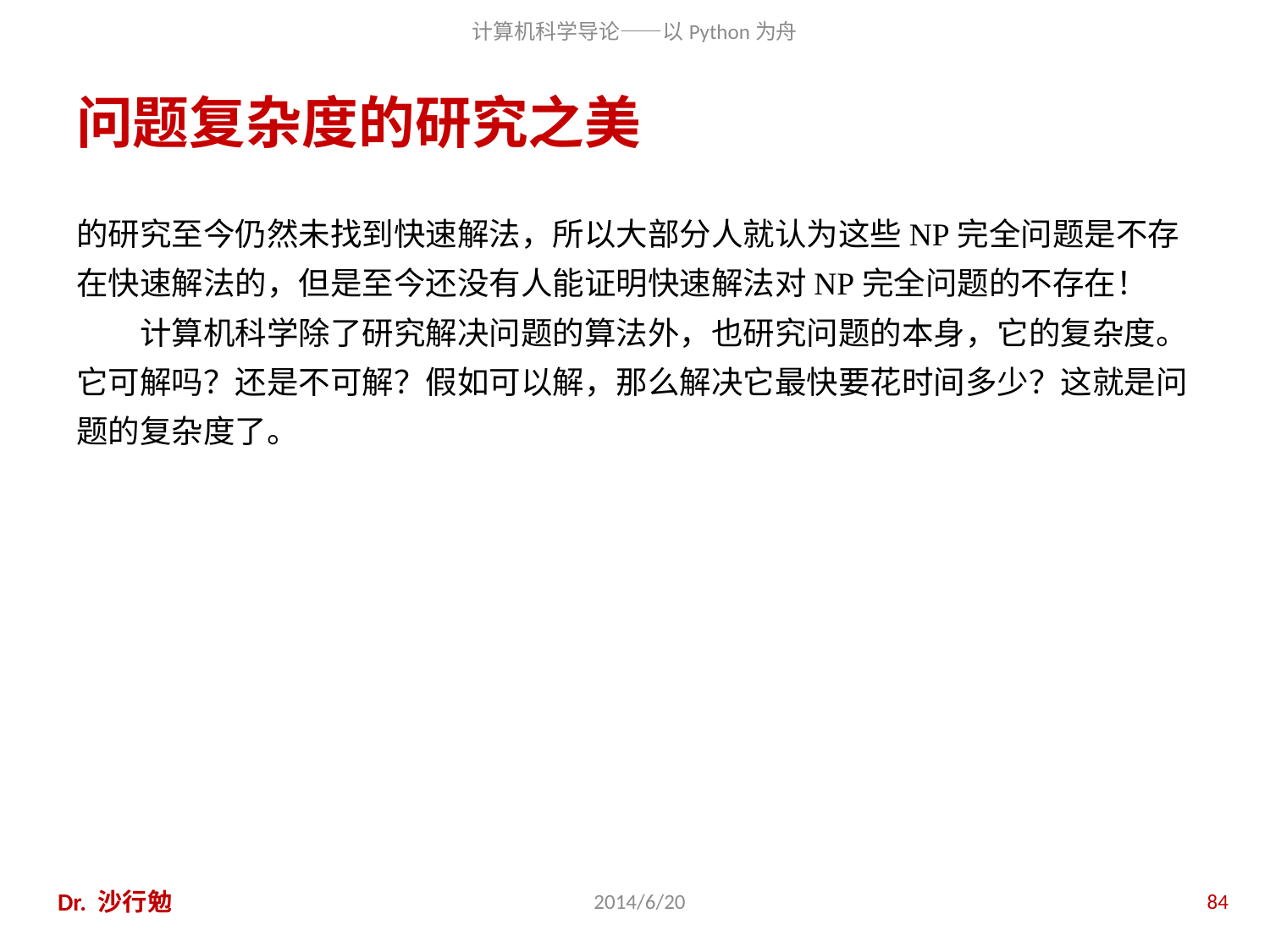

# 问题复杂度的研究之美
的研究至今仍然未找到快速解法，所以大部分人就认为这些NP完全问题是不存在快速解法的，但是至今还没有人能证明快速解法对NP完全问题的不存在！
计算机科学除了研究解决问题的算法外，也研究问题的本身，它的复杂度。它可解吗？还是不可解？假如可以解，那么解决它最快要花时间多少？这就是问题的复杂度了。
Dr. 沙行勉
2014/6/20
84